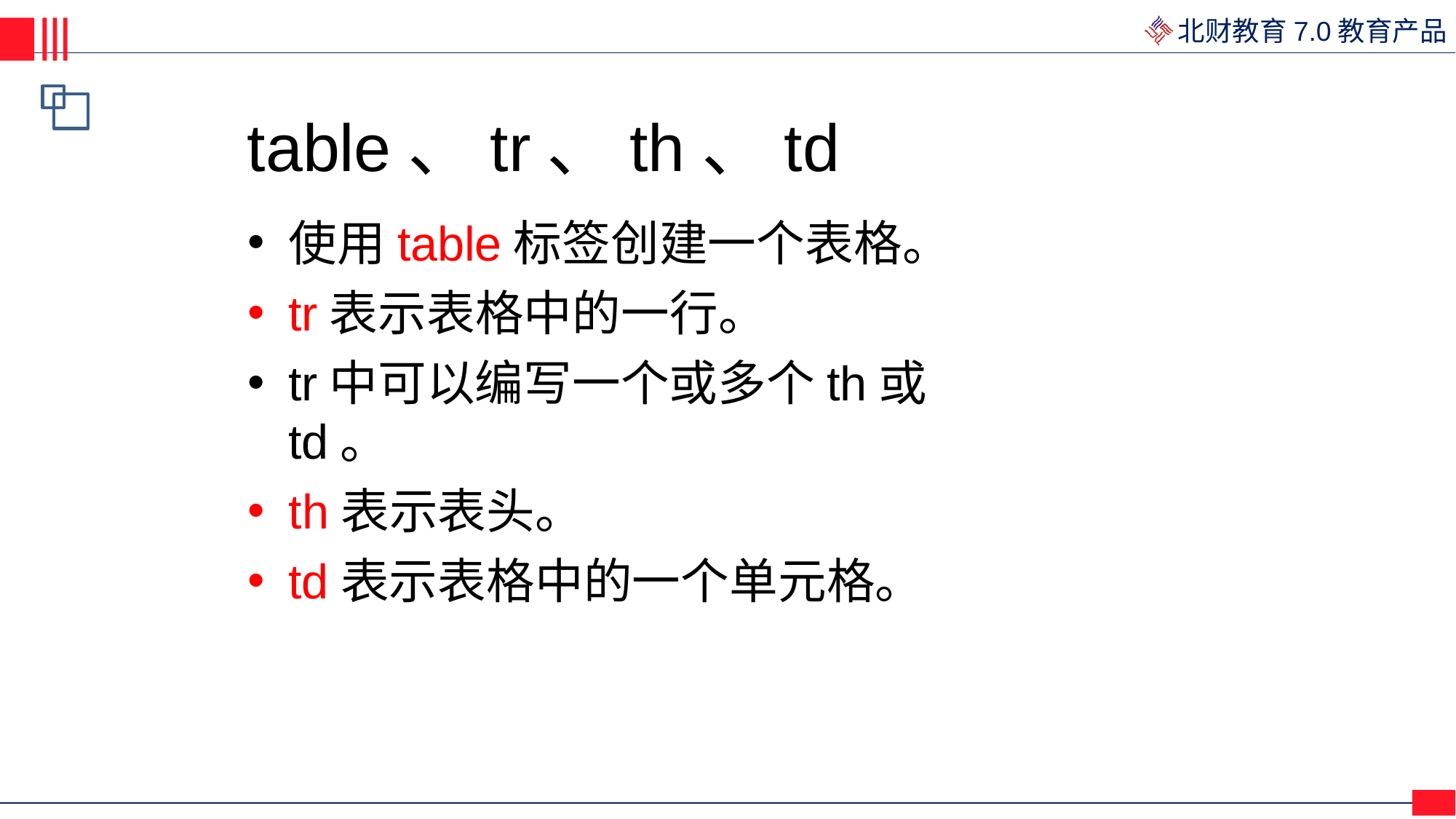

# table、tr、th、td
使用table标签创建一个表格。
tr表示表格中的一行。
tr中可以编写一个或多个th或td。
th表示表头。
td表示表格中的一个单元格。